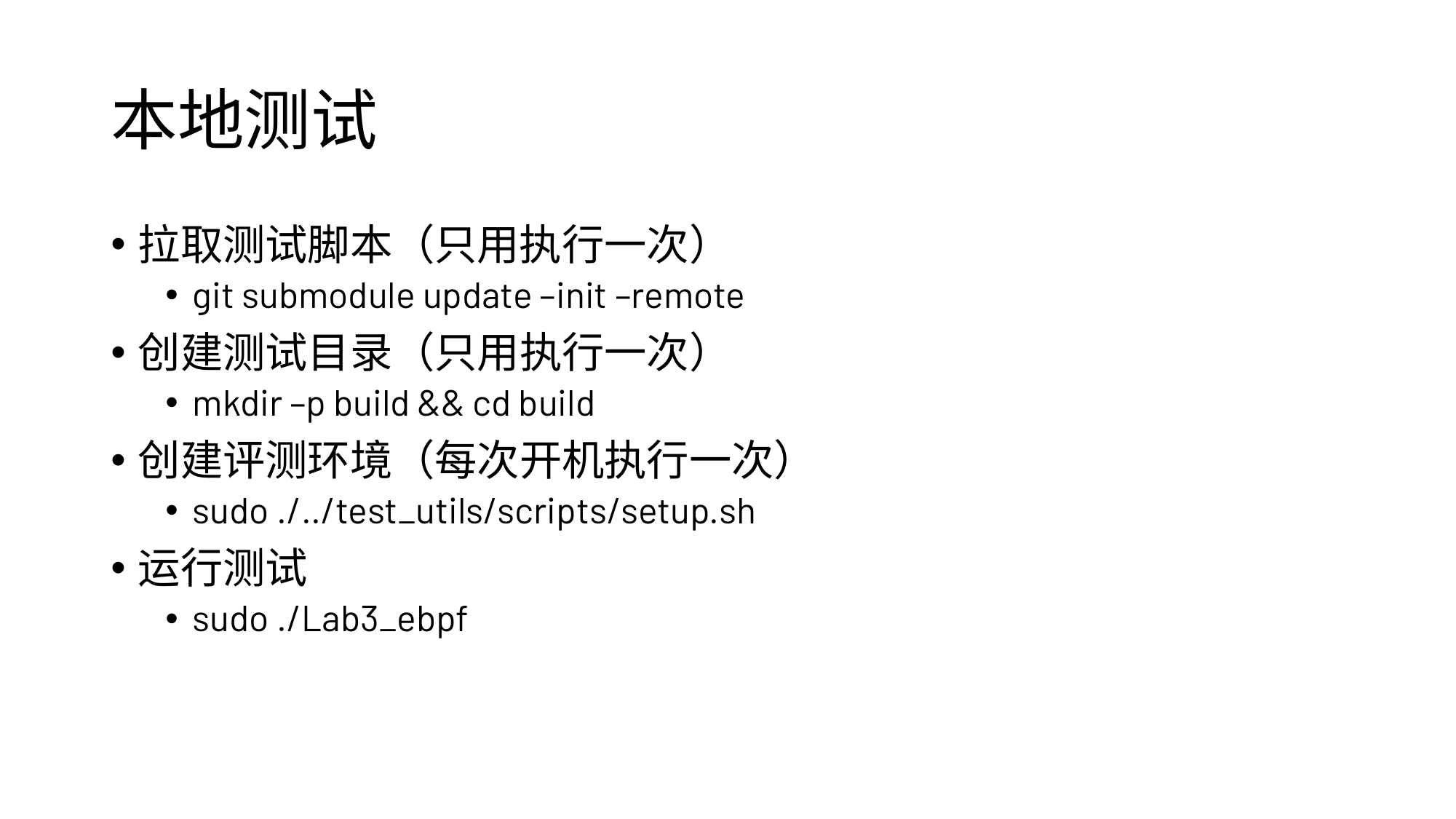

# 本地测试
拉取测试脚本（只用执行一次）
git submodule update –init –remote
创建测试目录（只用执行一次）
mkdir –p build && cd build
创建评测环境（每次开机执行一次）
sudo ./../test_utils/scripts/setup.sh
运行测试
sudo ./Lab3_ebpf